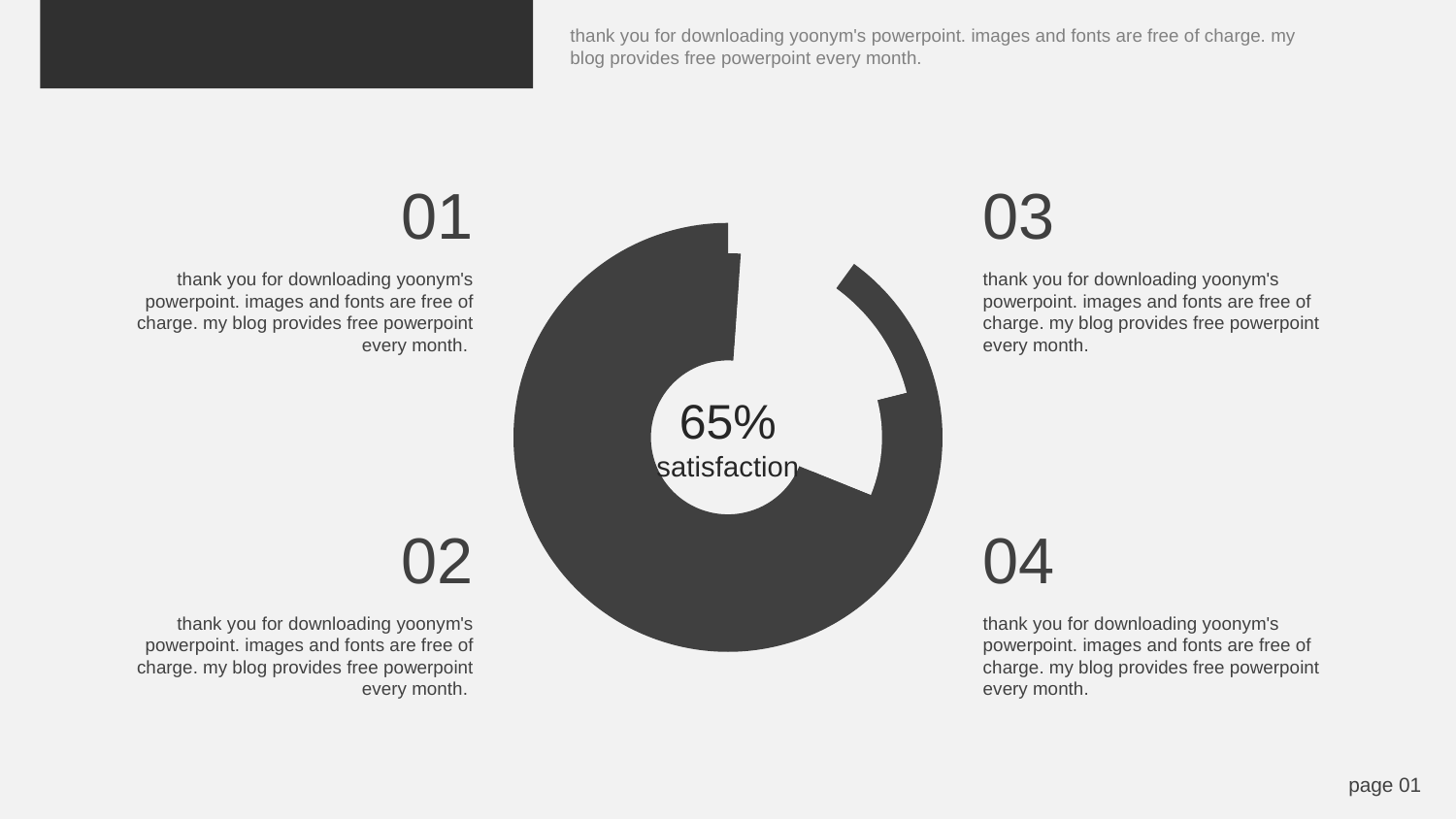

01
please enter the title
thank you for downloading yoonym's powerpoint. images and fonts are free of charge. my blog provides free powerpoint every month.
01
thank you for downloading yoonym's powerpoint. images and fonts are free of charge. my blog provides free powerpoint every month.
02
thank you for downloading yoonym's powerpoint. images and fonts are free of charge. my blog provides free powerpoint every month.
03
thank you for downloading yoonym's powerpoint. images and fonts are free of charge. my blog provides free powerpoint every month.
04
thank you for downloading yoonym's powerpoint. images and fonts are free of charge. my blog provides free powerpoint every month.

### Chart

| Category | 열1 |
|---|---|
| 1분기 | 10.0 |
| 4 | 90.0 |
| 3분기 | None |
| 4분기 | None |

### Chart

| Category | 열1 |
|---|---|
| 1분기 | 20.0 |
| 4 | 80.0 |
| 3분기 | None |
| 4분기 | None |

### Chart

| Category | 열1 |
|---|---|
| 1분기 | 30.0 |
| 7 | 70.0 |
| 3분기 | None |
| 4분기 | None |
65%
satisfaction
page 01